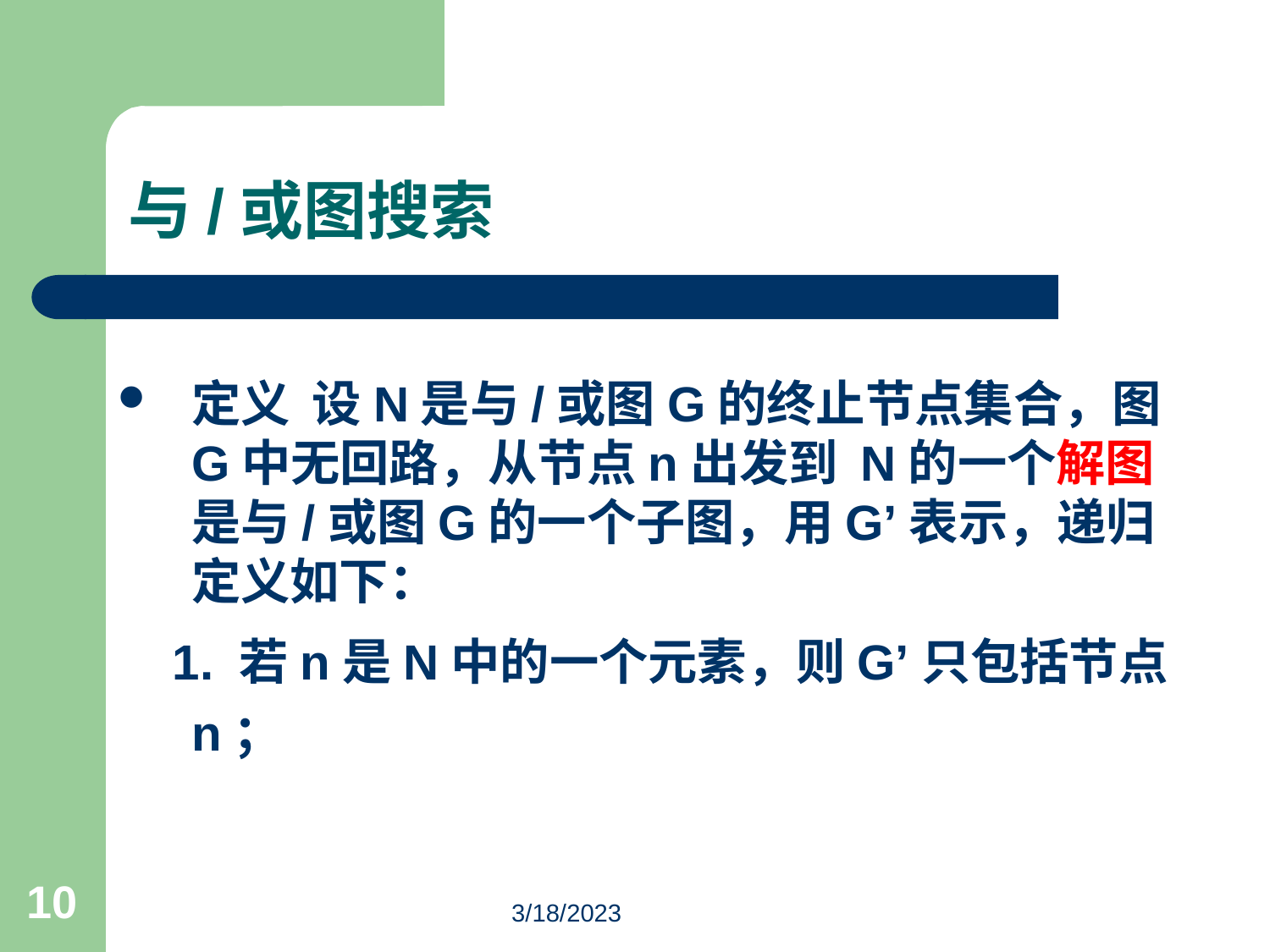

与/或图搜索
定义  设N是与/或图G的终止节点集合，图G中无回路，从节点n出发到 N的一个解图是与/或图G的一个子图，用G’表示，递归定义如下：
    1. 若n是N中的一个元素，则G’只包括节点n；
10
3/18/2023